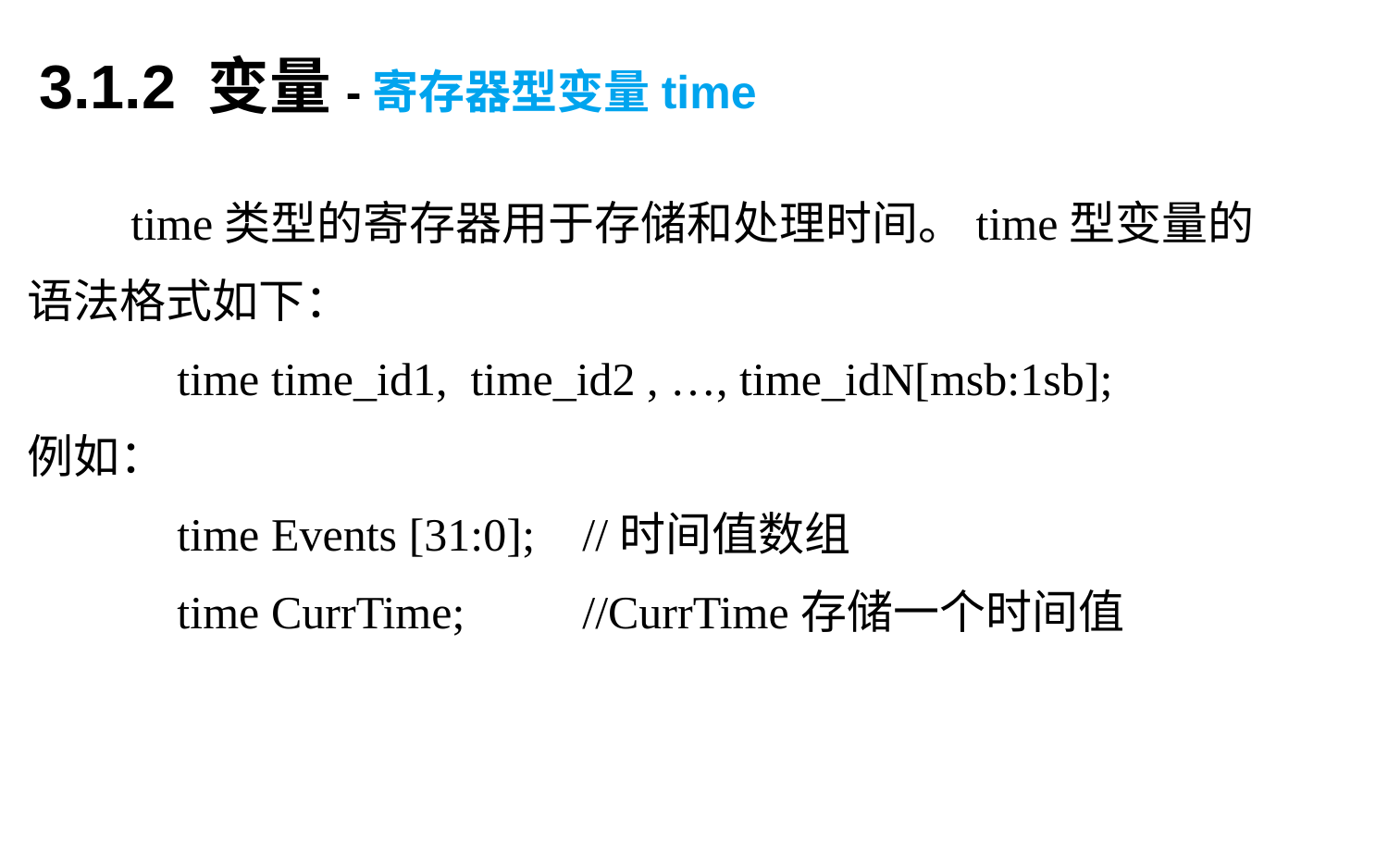

3.1.2 变量-寄存器型变量time
# time类型的寄存器用于存储和处理时间。time型变量的语法格式如下： 　　　time time_id1,  time_id2 , …, time_idN[msb:1sb]; 例如： 　　　time Events [31:0]; 	//时间值数组 　　　time CurrTime;     	//CurrTime存储一个时间值